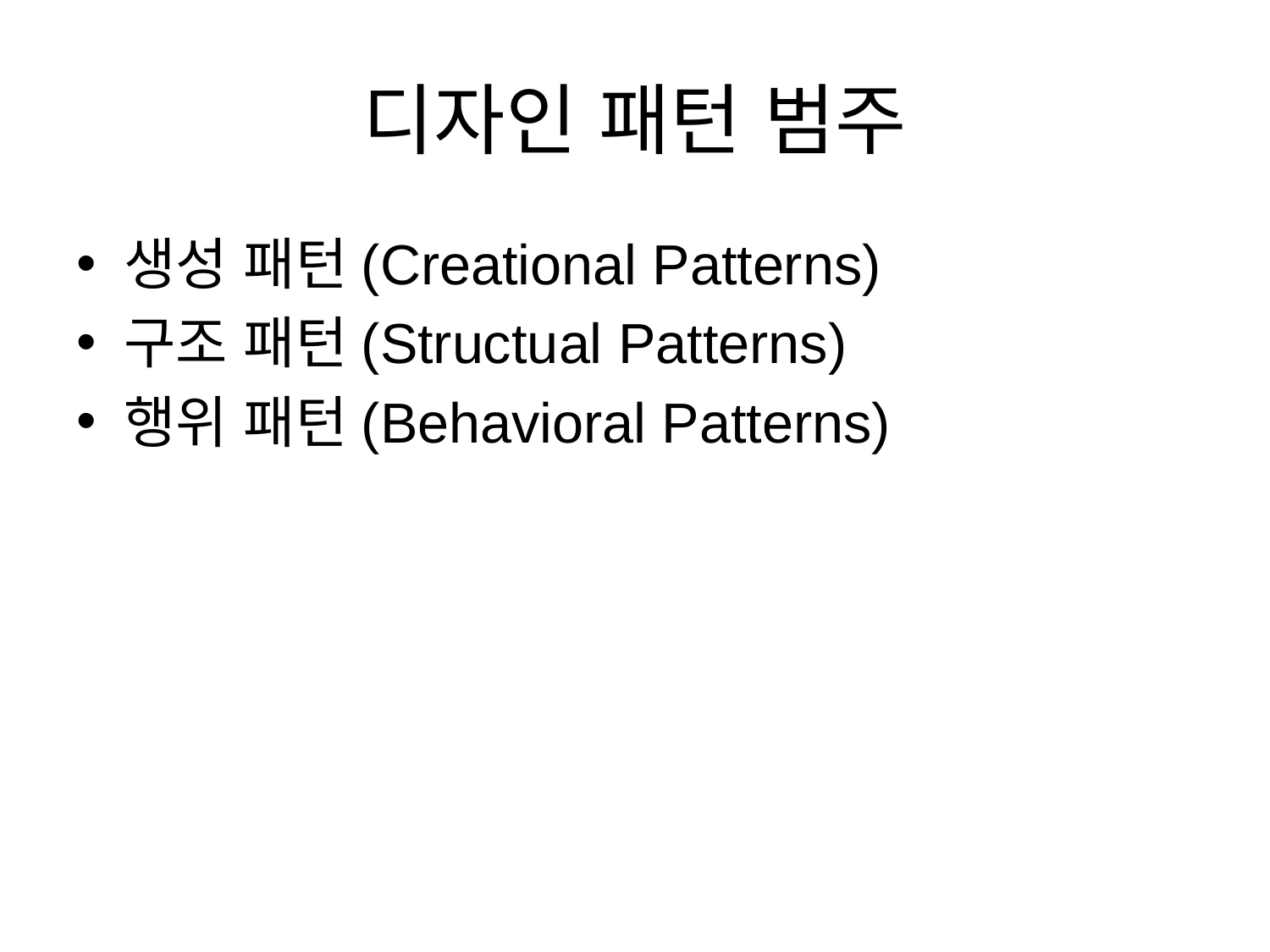

# 디자인 패턴 범주
생성 패턴(Creational Patterns)
구조 패턴(Structual Patterns)
행위 패턴(Behavioral Patterns)